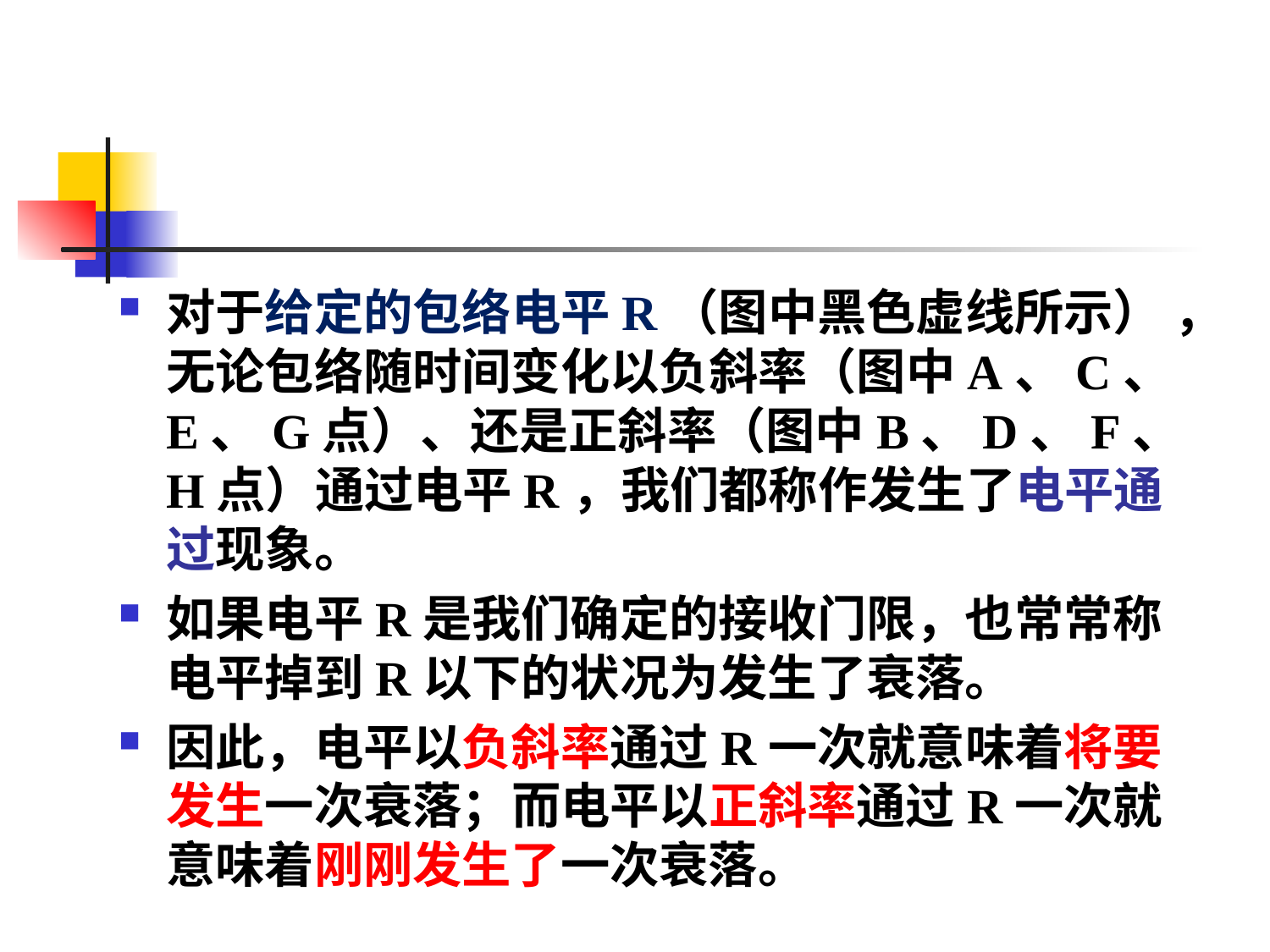

#
对于给定的包络电平R（图中黑色虚线所示） ，无论包络随时间变化以负斜率（图中A、C、E、G点）、还是正斜率（图中B、D、F、H点）通过电平R，我们都称作发生了电平通过现象。
如果电平R是我们确定的接收门限，也常常称电平掉到R以下的状况为发生了衰落。
因此，电平以负斜率通过R一次就意味着将要发生一次衰落；而电平以正斜率通过R一次就意味着刚刚发生了一次衰落。